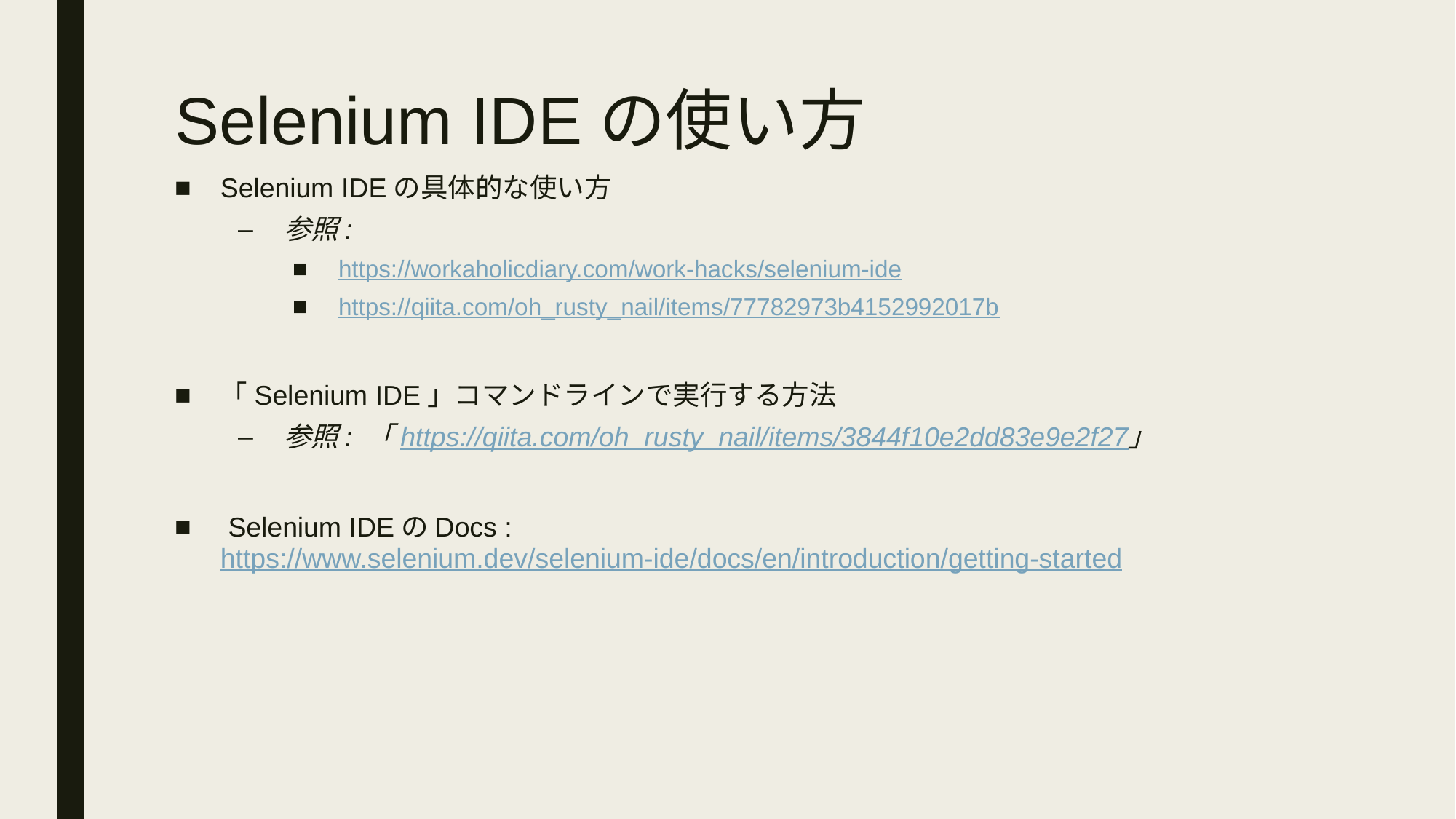

# Selenium IDEの使い方
Selenium IDEの具体的な使い方
参照:
https://workaholicdiary.com/work-hacks/selenium-ide
https://qiita.com/oh_rusty_nail/items/77782973b4152992017b

「Selenium IDE」コマンドラインで実行する方法
参照: 「https://qiita.com/oh_rusty_nail/items/3844f10e2dd83e9e2f27」

 Selenium IDEのDocs : https://www.selenium.dev/selenium-ide/docs/en/introduction/getting-started